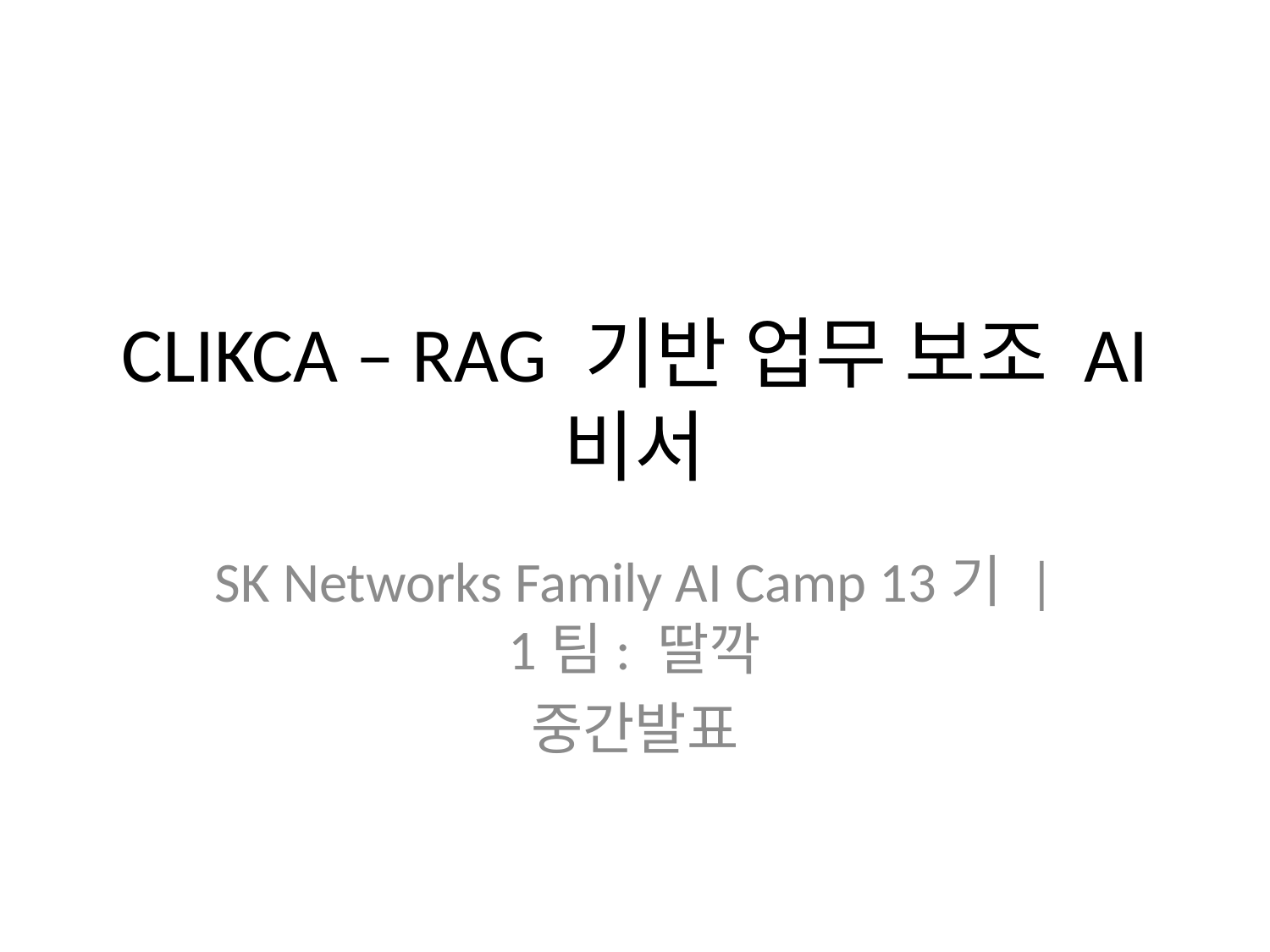

# CLIKCA – RAG 기반 업무 보조 AI 비서
SK Networks Family AI Camp 13기 | 1팀: 딸깍
중간발표